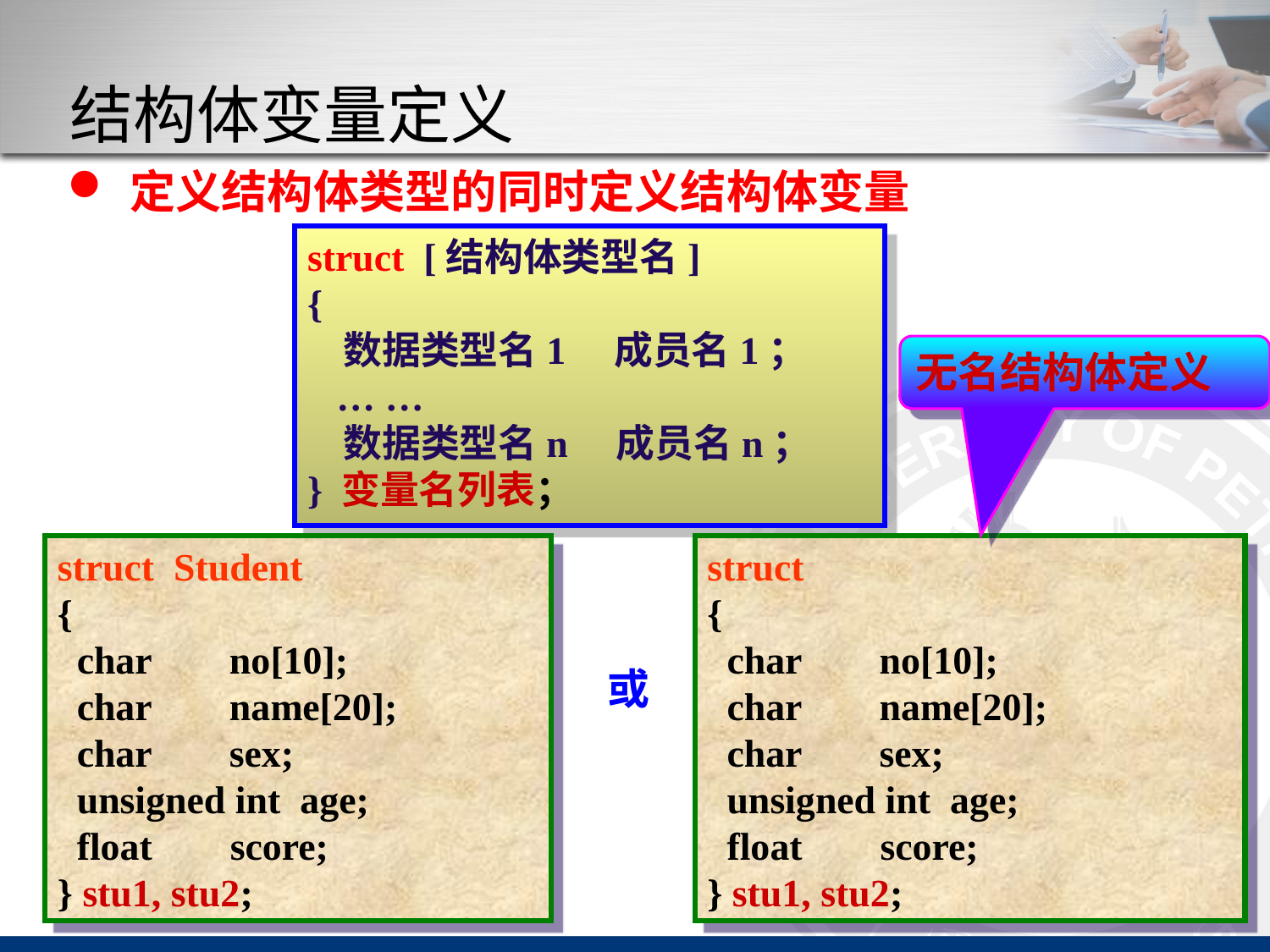

# 结构体变量定义
定义结构体类型的同时定义结构体变量
struct  [结构体类型名]
{
   数据类型名1    成员名1；
   … …
   数据类型名n    成员名n；
} 变量名列表；
无名结构体定义
struct  Student
{
  char        no[10];
  char        name[20];
  char        sex;
  unsigned int  age;
  float        score;
} stu1, stu2;
struct
{
  char        no[10];
  char        name[20];
  char        sex;
  unsigned int  age;
  float        score;
} stu1, stu2;
或